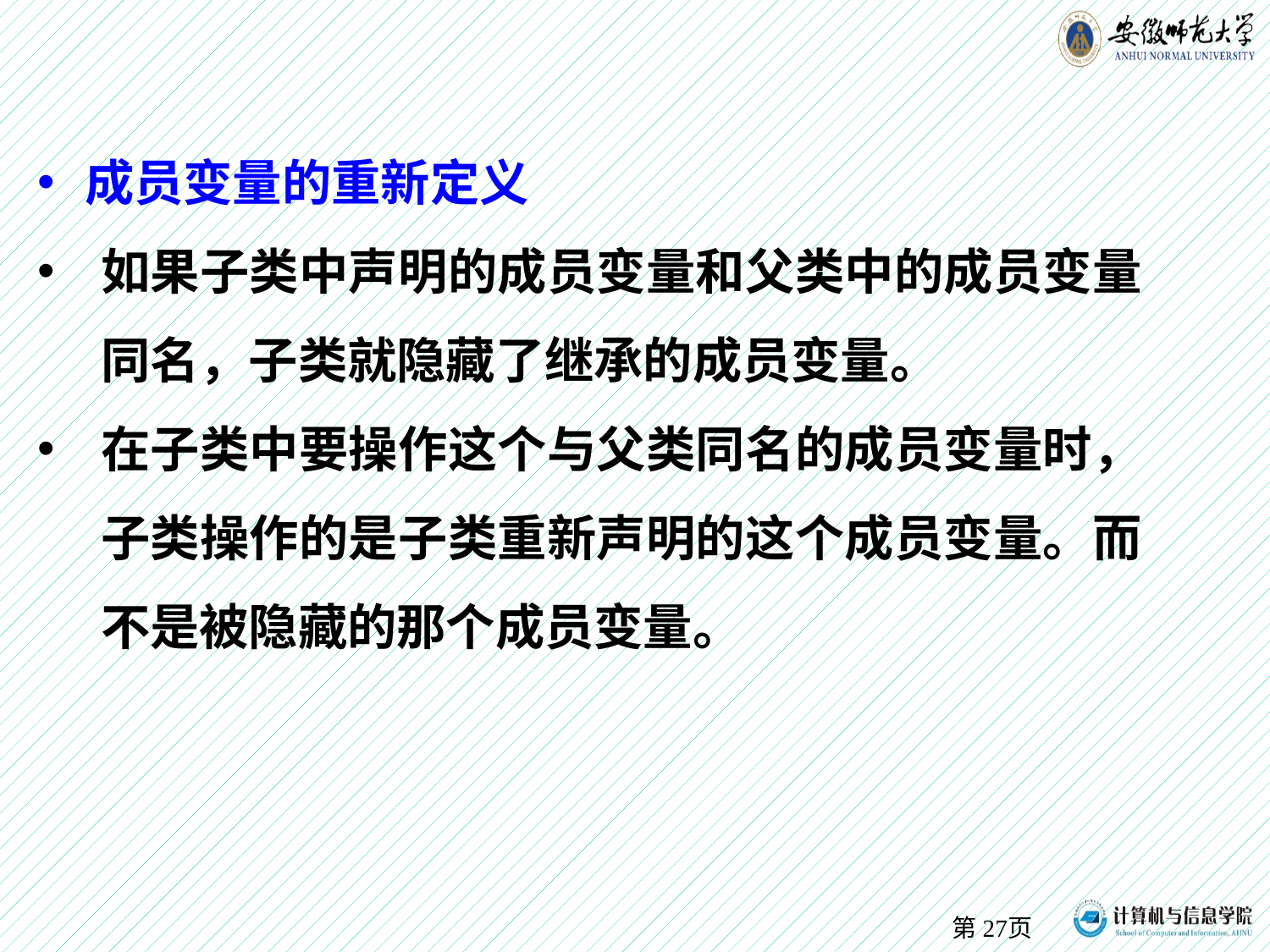

成员变量的重新定义
如果子类中声明的成员变量和父类中的成员变量同名，子类就隐藏了继承的成员变量。
在子类中要操作这个与父类同名的成员变量时，子类操作的是子类重新声明的这个成员变量。而不是被隐藏的那个成员变量。
第27页